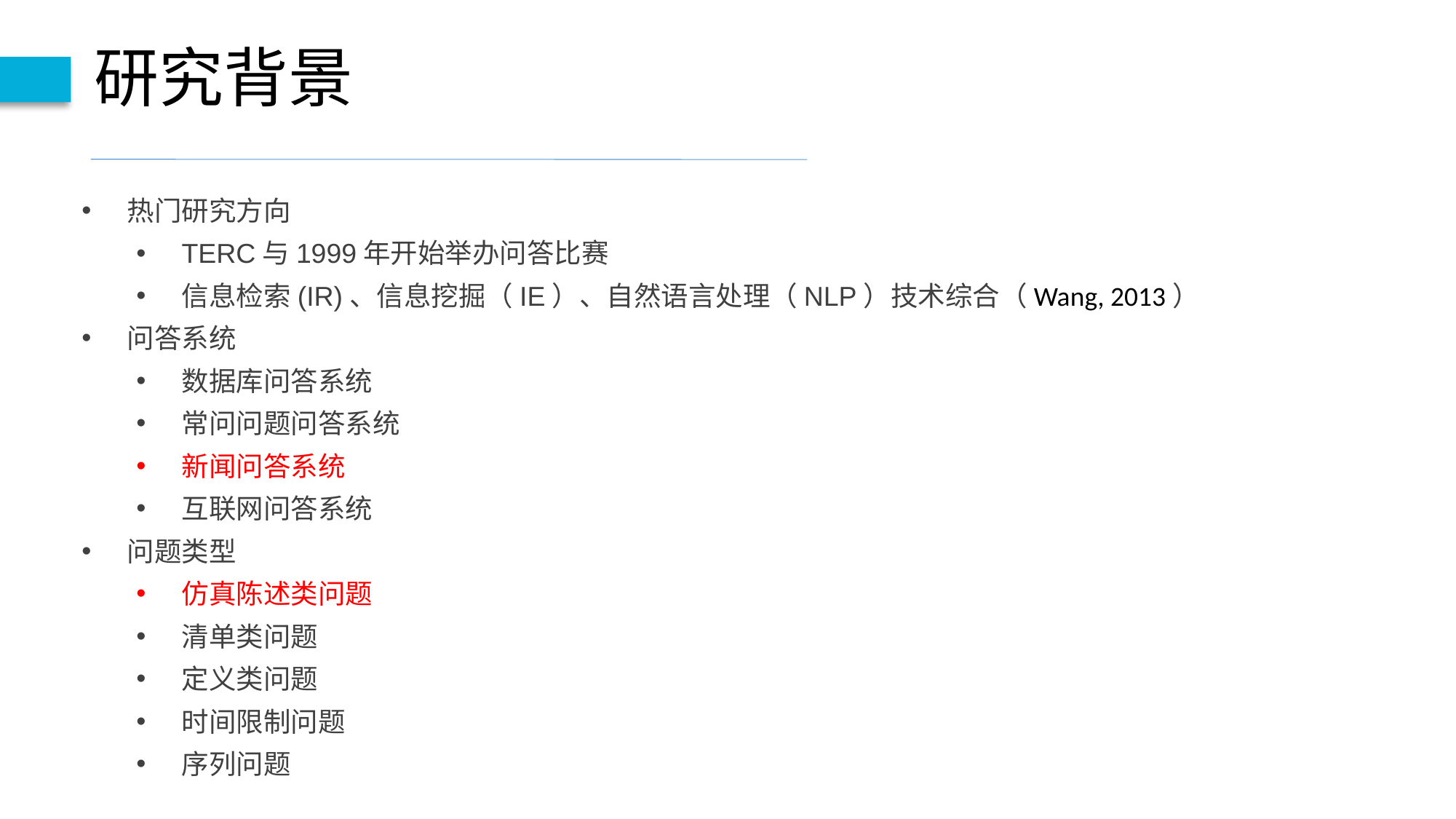

研究背景

热门研究方向
TERC与1999年开始举办问答比赛
信息检索(IR)、信息挖掘（IE）、自然语言处理（NLP）技术综合（Wang, 2013）
问答系统
数据库问答系统
常问问题问答系统
新闻问答系统
互联网问答系统
问题类型
仿真陈述类问题
清单类问题
定义类问题
时间限制问题
序列问题